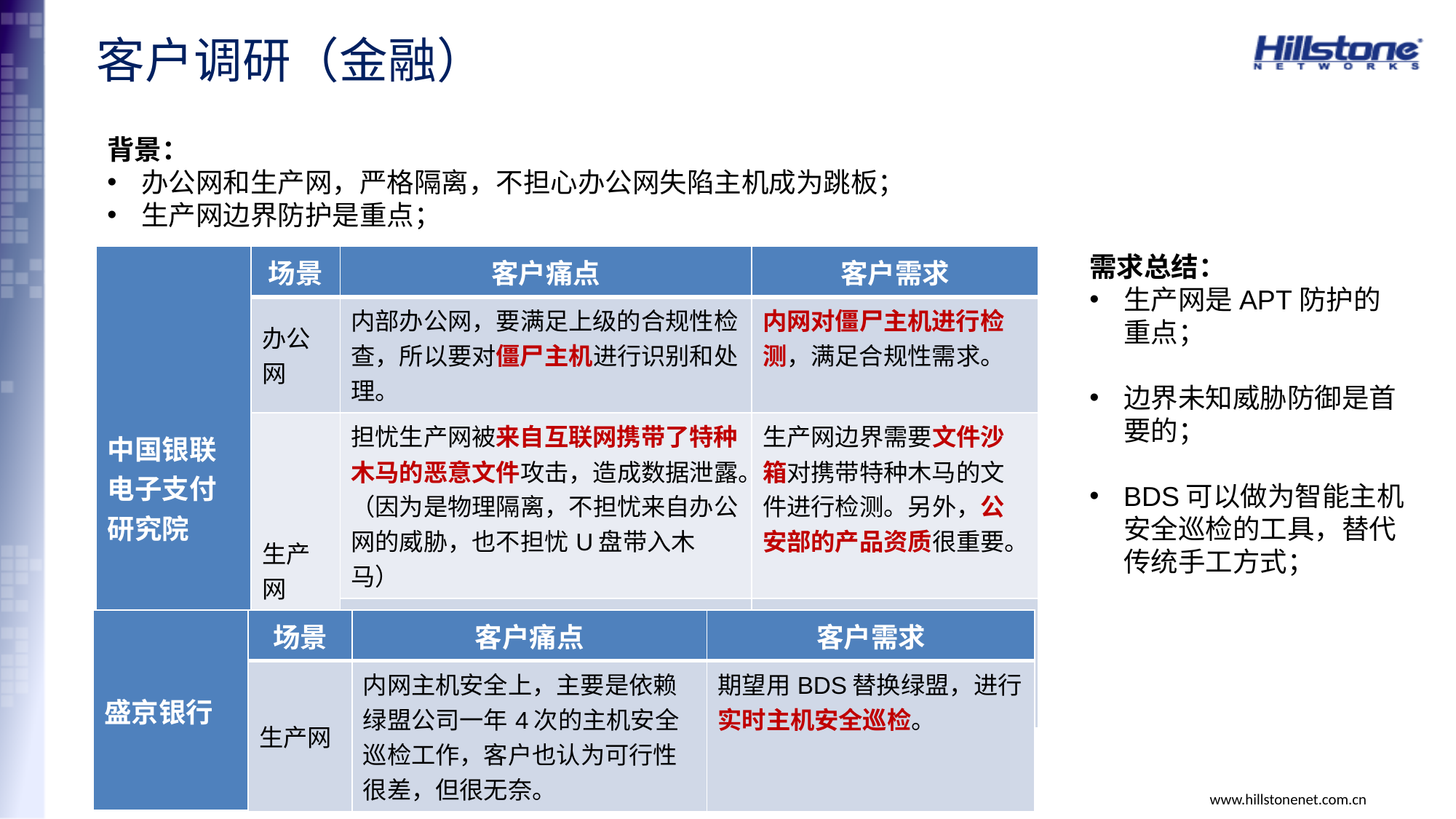

# 客户调研（金融）
背景：
办公网和生产网，严格隔离，不担心办公网失陷主机成为跳板；
生产网边界防护是重点；
需求总结：
生产网是APT防护的重点；

边界未知威胁防御是首要的；

BDS可以做为智能主机安全巡检的工具，替代传统手工方式；
| 中国银联电子支付研究院 | 场景 | 客户痛点 | 客户需求 |
| --- | --- | --- | --- |
|  | 办公网 | 内部办公网，要满足上级的合规性检查，所以要对僵尸主机进行识别和处理。 | 内网对僵尸主机进行检测，满足合规性需求。 |
|  | 生产网 | 担忧生产网被来自互联网携带了特种木马的恶意文件攻击，造成数据泄露。 （因为是物理隔离，不担忧来自办公网的威胁，也不担忧U盘带入木马） | 生产网边界需要文件沙箱对携带特种木马的文件进行检测。另外，公安部的产品资质很重要。 |
|  |  | 希望能够对多种安全设备的事件统一关联分析。 | 希望有一个威胁情报分析中心。 |
| 盛京银行 | 场景 | 客户痛点 | 客户需求 |
| --- | --- | --- | --- |
|  | 生产网 | 内网主机安全上，主要是依赖绿盟公司一年4次的主机安全巡检工作，客户也认为可行性很差，但很无奈。 | 期望用BDS替换绿盟，进行实时主机安全巡检。 |